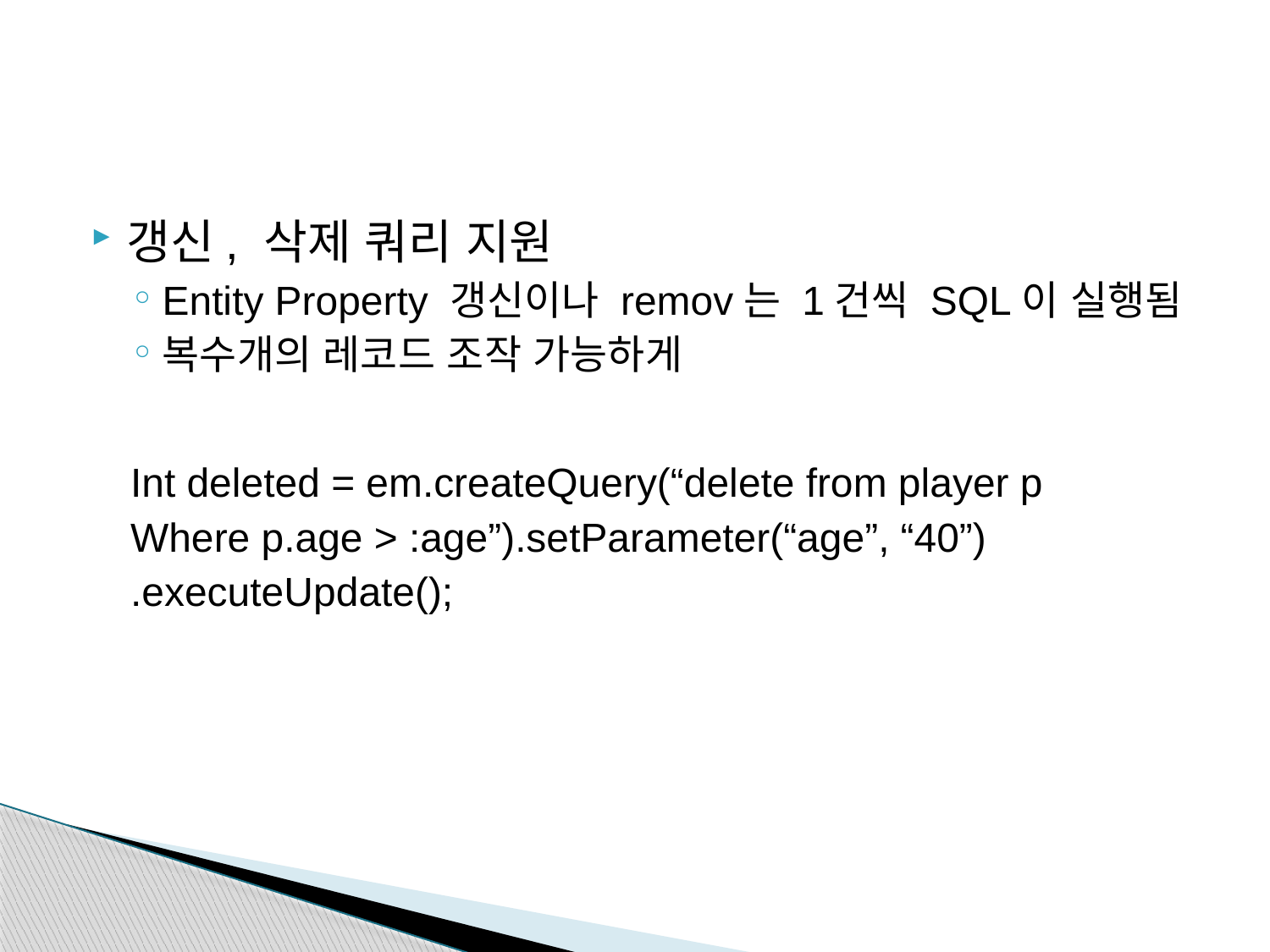

#
갱신, 삭제 쿼리 지원
Entity Property 갱신이나 remov는 1건씩 SQL이 실행됨
복수개의 레코드 조작 가능하게

Int deleted = em.createQuery(“delete from player p
Where p.age > :age”).setParameter(“age”, “40”)
.executeUpdate();